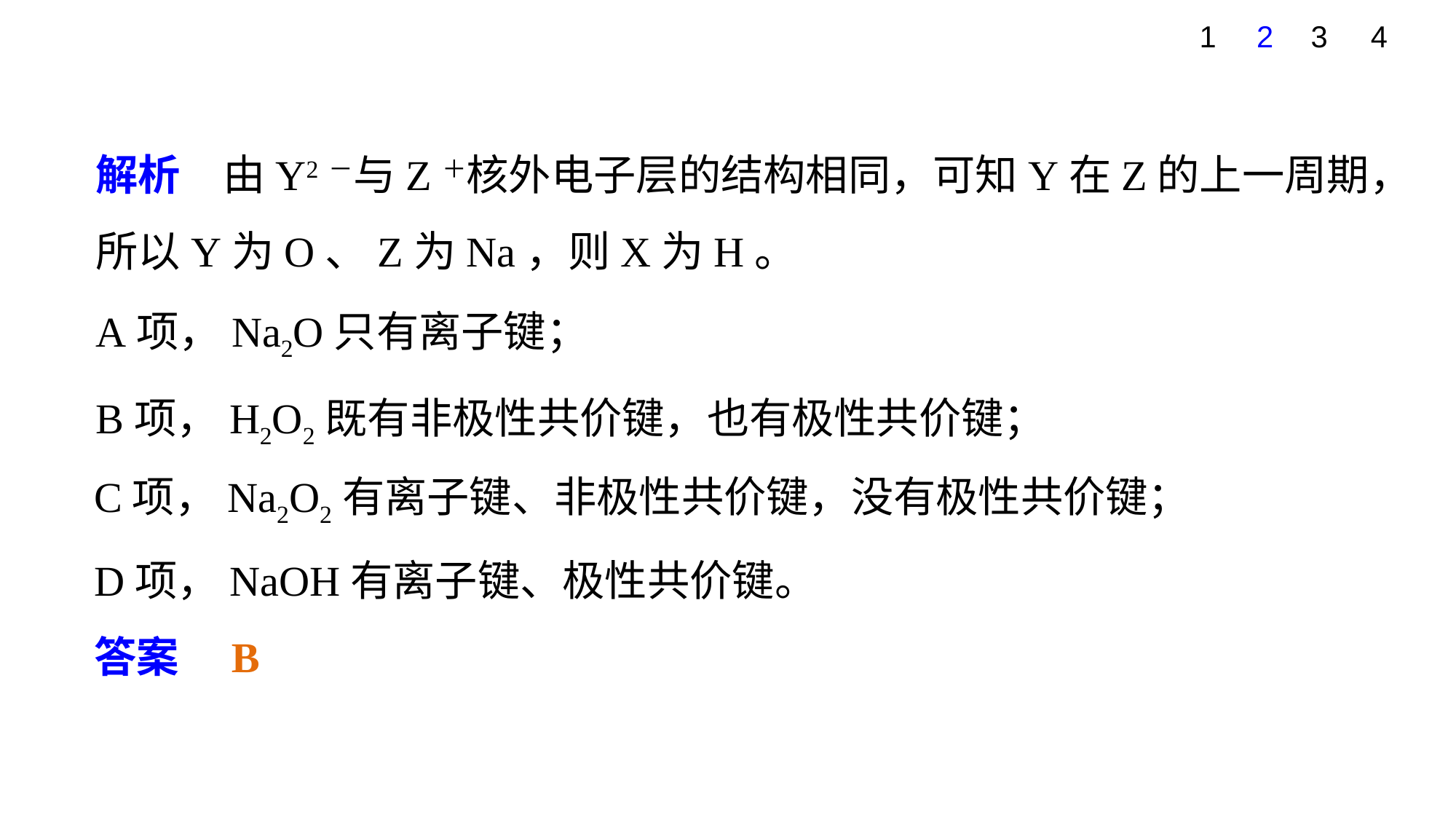

1
2
3
4
解析　由Y2－与Z＋核外电子层的结构相同，可知Y在Z的上一周期，所以Y为O、Z为Na，则X为H。
A项，Na2O只有离子键；
B项，H2O2既有非极性共价键，也有极性共价键；
C项，Na2O2有离子键、非极性共价键，没有极性共价键；
D项，NaOH有离子键、极性共价键。
答案　B